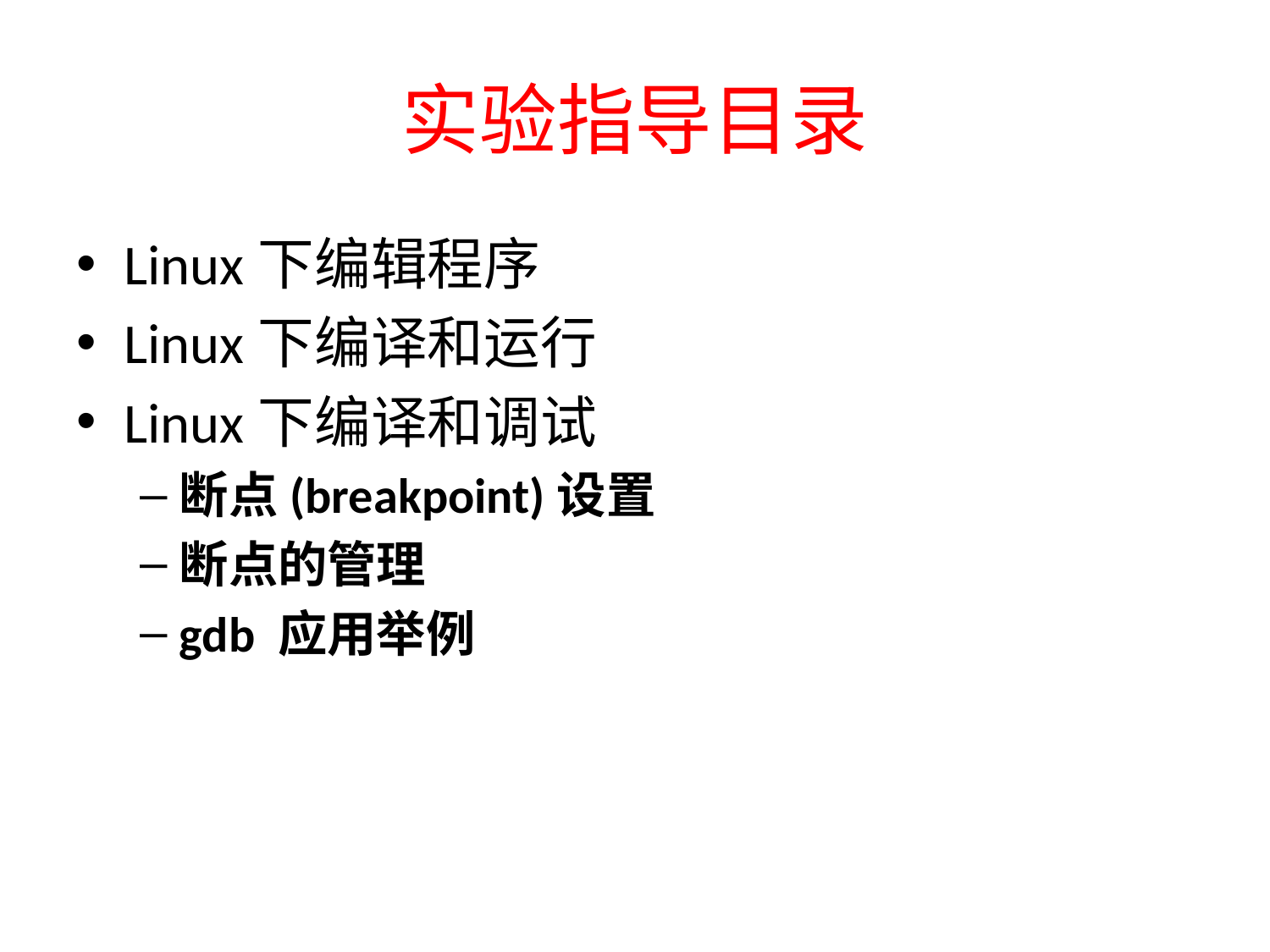

# 实验指导目录
Linux下编辑程序
Linux下编译和运行
Linux下编译和调试
断点(breakpoint)设置
断点的管理
gdb 应用举例